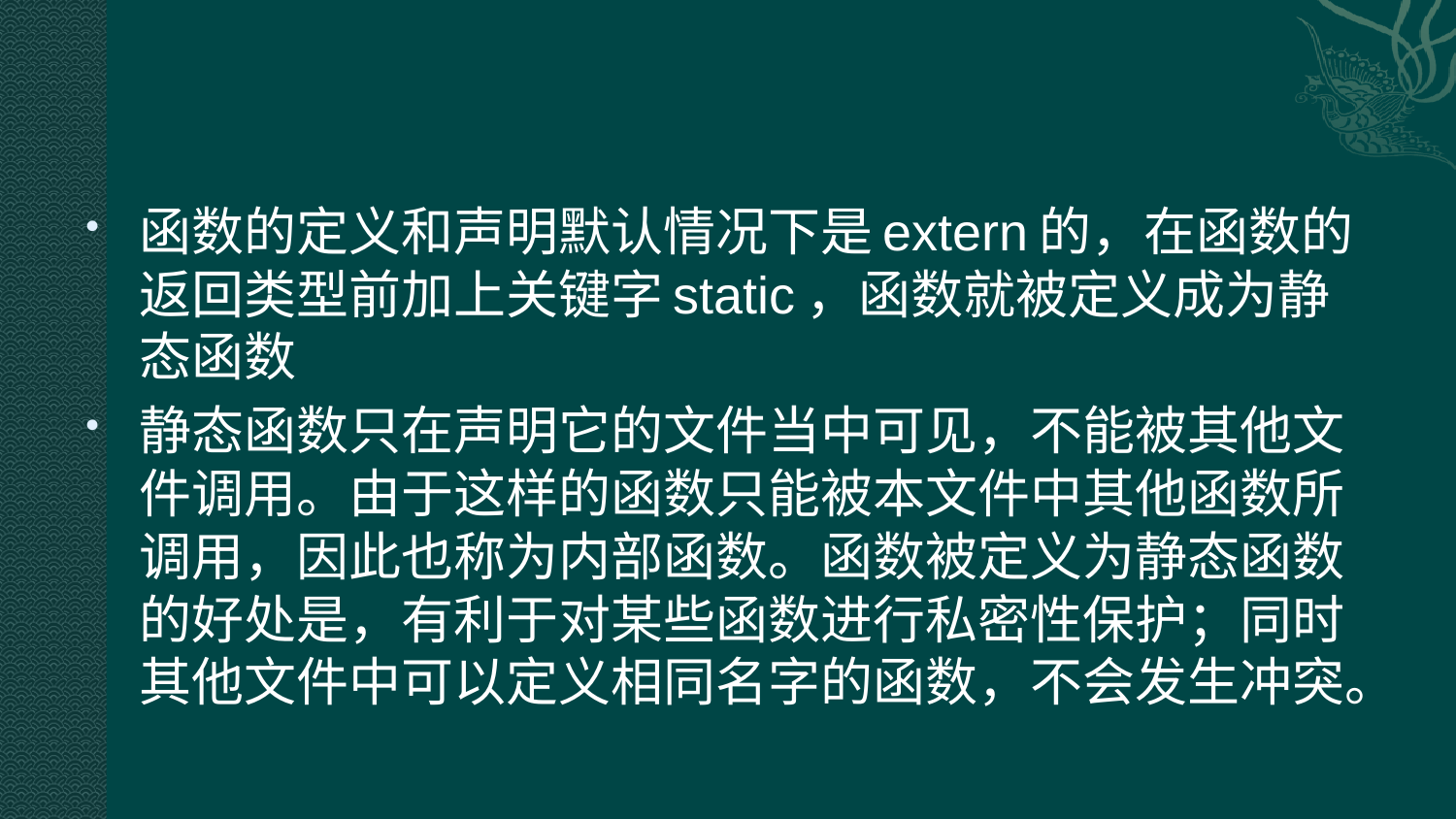

#
函数的定义和声明默认情况下是extern的，在函数的返回类型前加上关键字static，函数就被定义成为静态函数
静态函数只在声明它的文件当中可见，不能被其他文件调用。由于这样的函数只能被本文件中其他函数所调用，因此也称为内部函数。函数被定义为静态函数的好处是，有利于对某些函数进行私密性保护；同时其他文件中可以定义相同名字的函数，不会发生冲突。